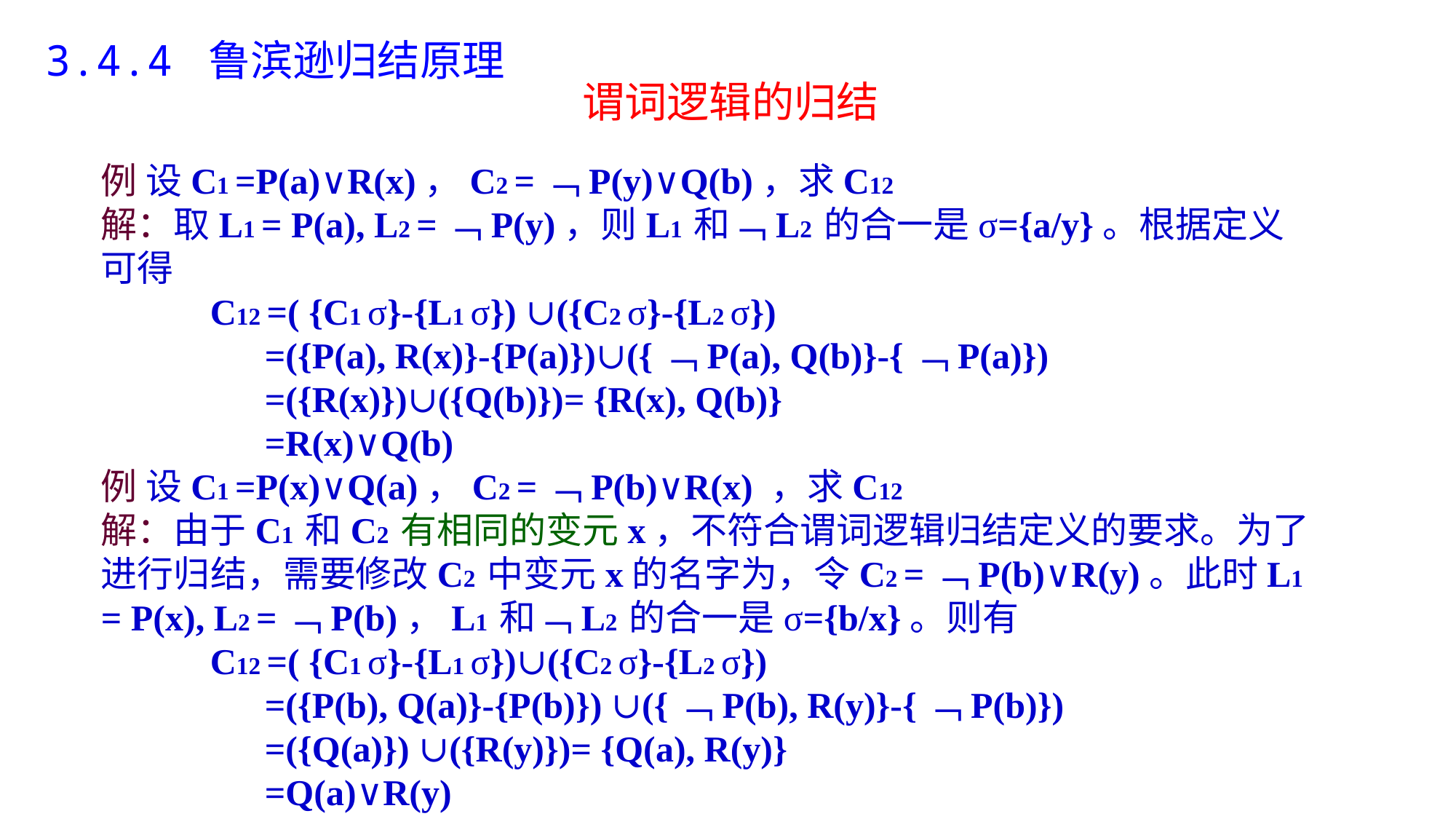

# 3.4.4 鲁滨逊归结原理
谓词逻辑的归结
例 设C1 =P(a)∨R(x)，C2 =﹁P(y)∨Q(b)，求C12
解：取L1 = P(a), L2 =﹁P(y)，则L1 和﹁L2 的合一是σ={a/y}。根据定义可得
	C12 =( {C1 σ}-{L1 σ}) ∪({C2 σ}-{L2 σ})
	      =({P(a), R(x)}-{P(a)})∪({﹁P(a), Q(b)}-{﹁P(a)})
                  =({R(x)})∪({Q(b)})= {R(x), Q(b)}
	      =R(x)∨Q(b)
例 设C1 =P(x)∨Q(a)，C2 =﹁P(b)∨R(x) ，求C12
解：由于C1 和C2 有相同的变元x，不符合谓词逻辑归结定义的要求。为了进行归结，需要修改C2 中变元x的名字为，令C2 =﹁P(b)∨R(y)。此时L1 = P(x), L2 =﹁P(b)，L1 和﹁L2 的合一是σ={b/x}。则有
	C12 =( {C1 σ}-{L1 σ})∪({C2 σ}-{L2 σ})
	      =({P(b), Q(a)}-{P(b)}) ∪({﹁P(b), R(y)}-{﹁P(b)})
	      =({Q(a)}) ∪({R(y)})= {Q(a), R(y)}
	      =Q(a)∨R(y)
80